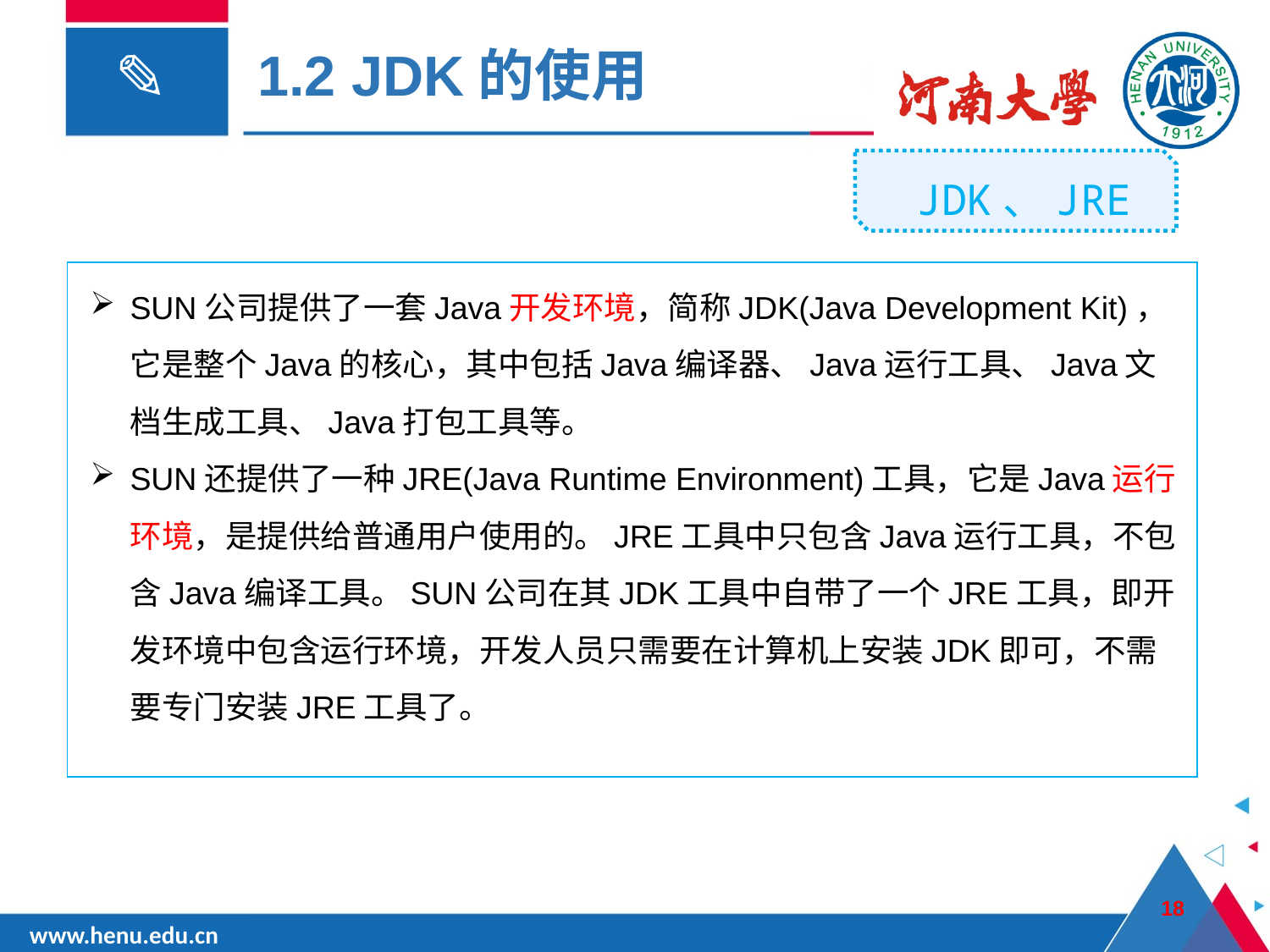

1.2 JDK的使用
JDK、JRE

SUN公司提供了一套Java开发环境，简称JDK(Java Development Kit)，它是整个Java的核心，其中包括Java编译器、Java运行工具、Java文档生成工具、Java打包工具等。
SUN还提供了一种JRE(Java Runtime Environment)工具，它是Java运行环境，是提供给普通用户使用的。JRE工具中只包含Java运行工具，不包含Java编译工具。SUN公司在其JDK工具中自带了一个JRE工具，即开发环境中包含运行环境，开发人员只需要在计算机上安装JDK即可，不需要专门安装JRE工具了。
18